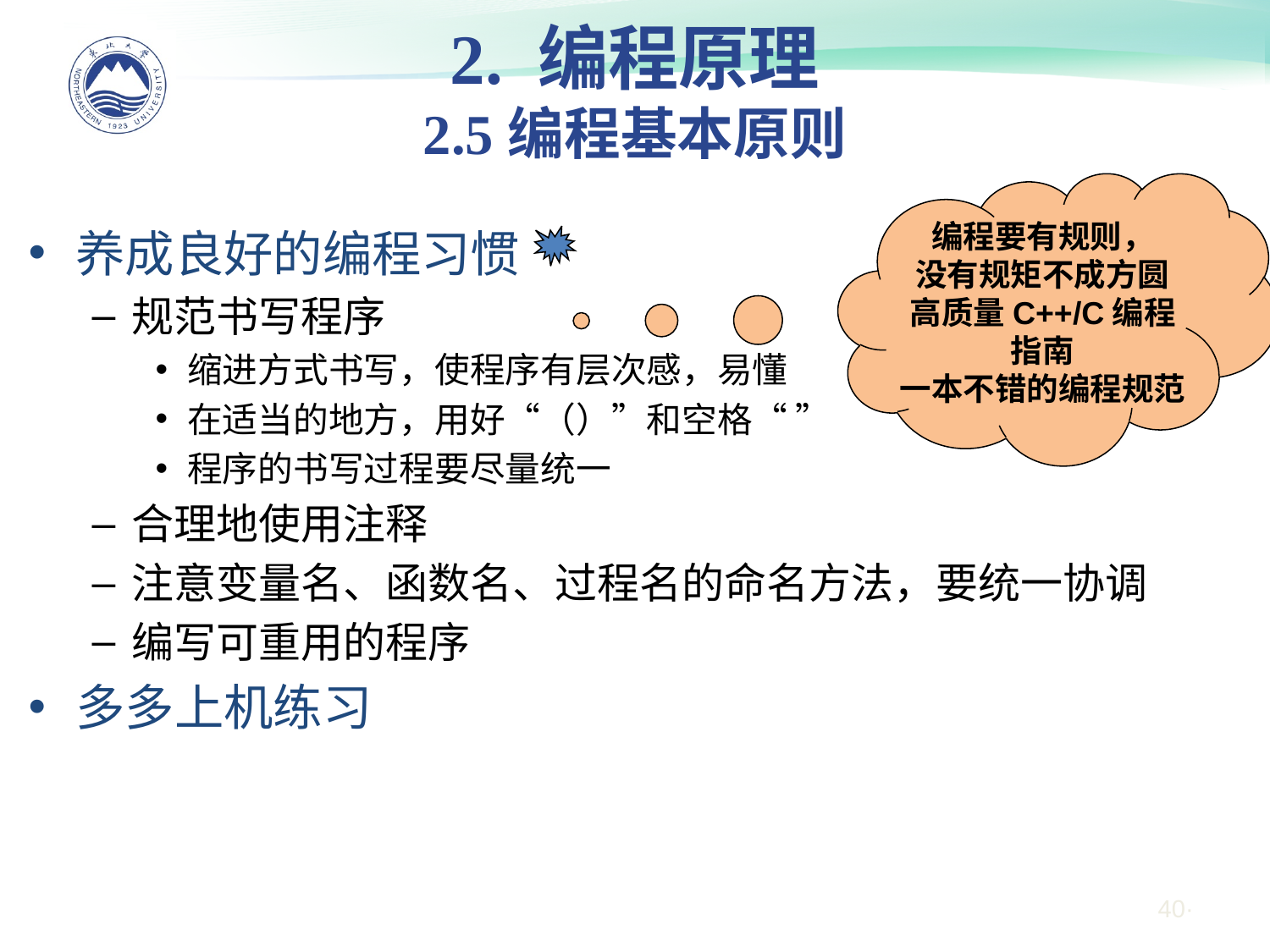

2. 编程原理
2.5编程基本原则
编程要有规则，
没有规矩不成方圆
高质量C++/C编程指南
一本不错的编程规范
养成良好的编程习惯
规范书写程序
缩进方式书写，使程序有层次感，易懂
在适当的地方，用好“（）”和空格“ ”
程序的书写过程要尽量统一
合理地使用注释
注意变量名、函数名、过程名的命名方法，要统一协调
编写可重用的程序
多多上机练习

40·